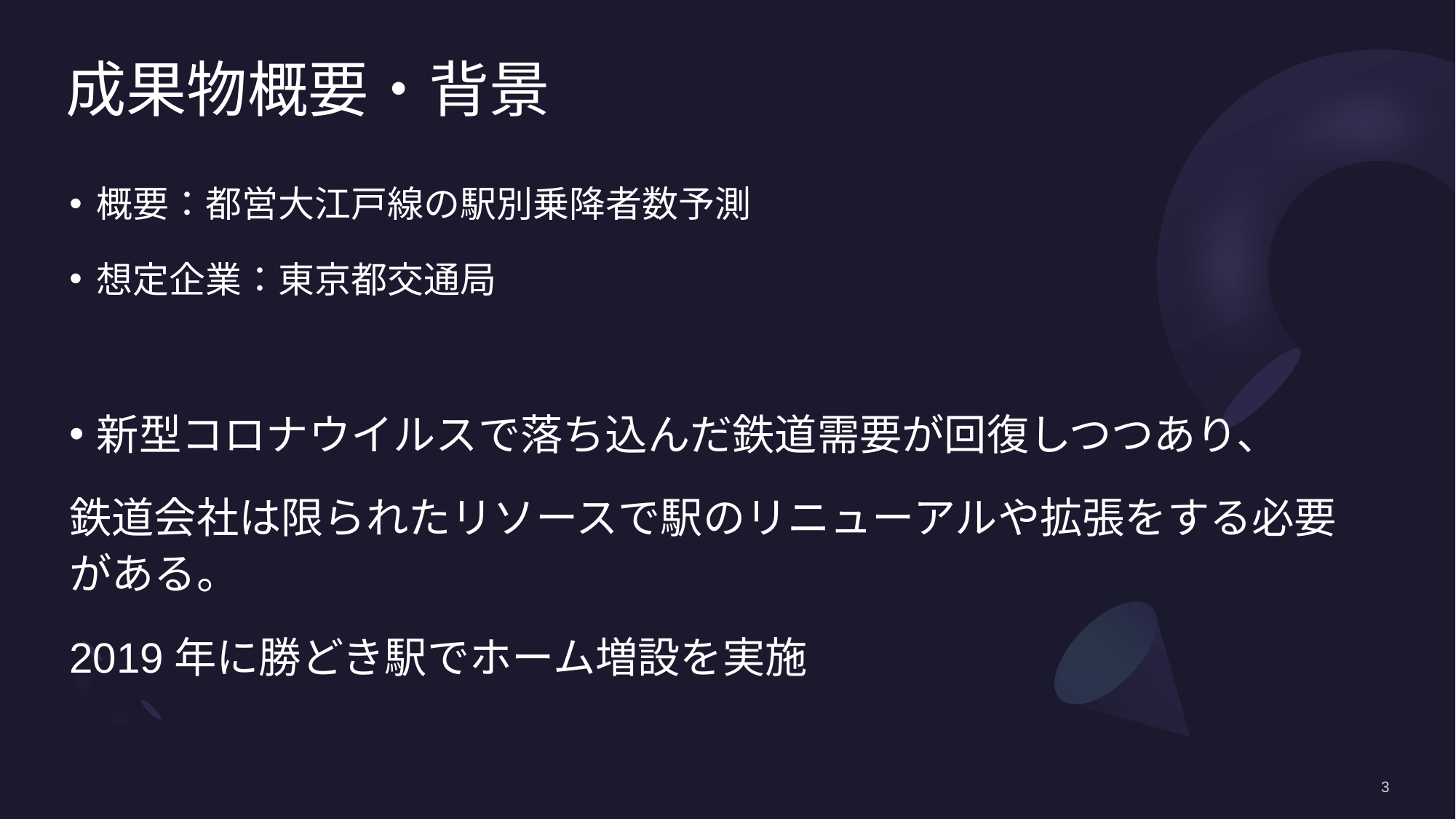

# 成果物概要・背景
概要：都営大江戸線の駅別乗降者数予測
想定企業：東京都交通局

新型コロナウイルスで落ち込んだ鉄道需要が回復しつつあり、
鉄道会社は限られたリソースで駅のリニューアルや拡張をする必要がある。
2019年に勝どき駅でホーム増設を実施

3